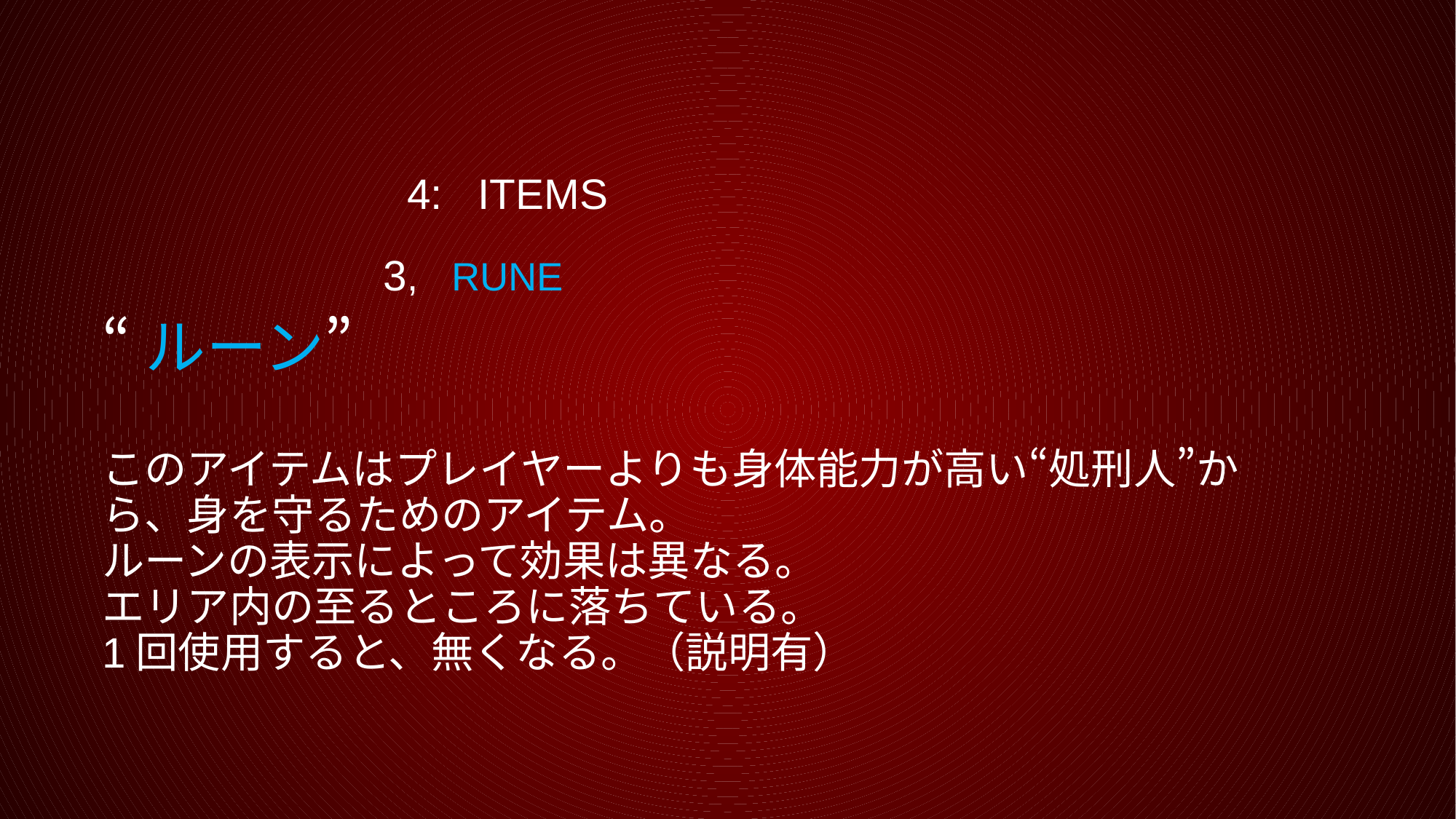

# 4:   ITEMS 3,   rune
“ルーン”

このアイテムはプレイヤーよりも身体能力が高い“処刑人”から、身を守るためのアイテム。
ルーンの表示によって効果は異なる。
エリア内の至るところに落ちている。
1回使用すると、無くなる。（説明有）